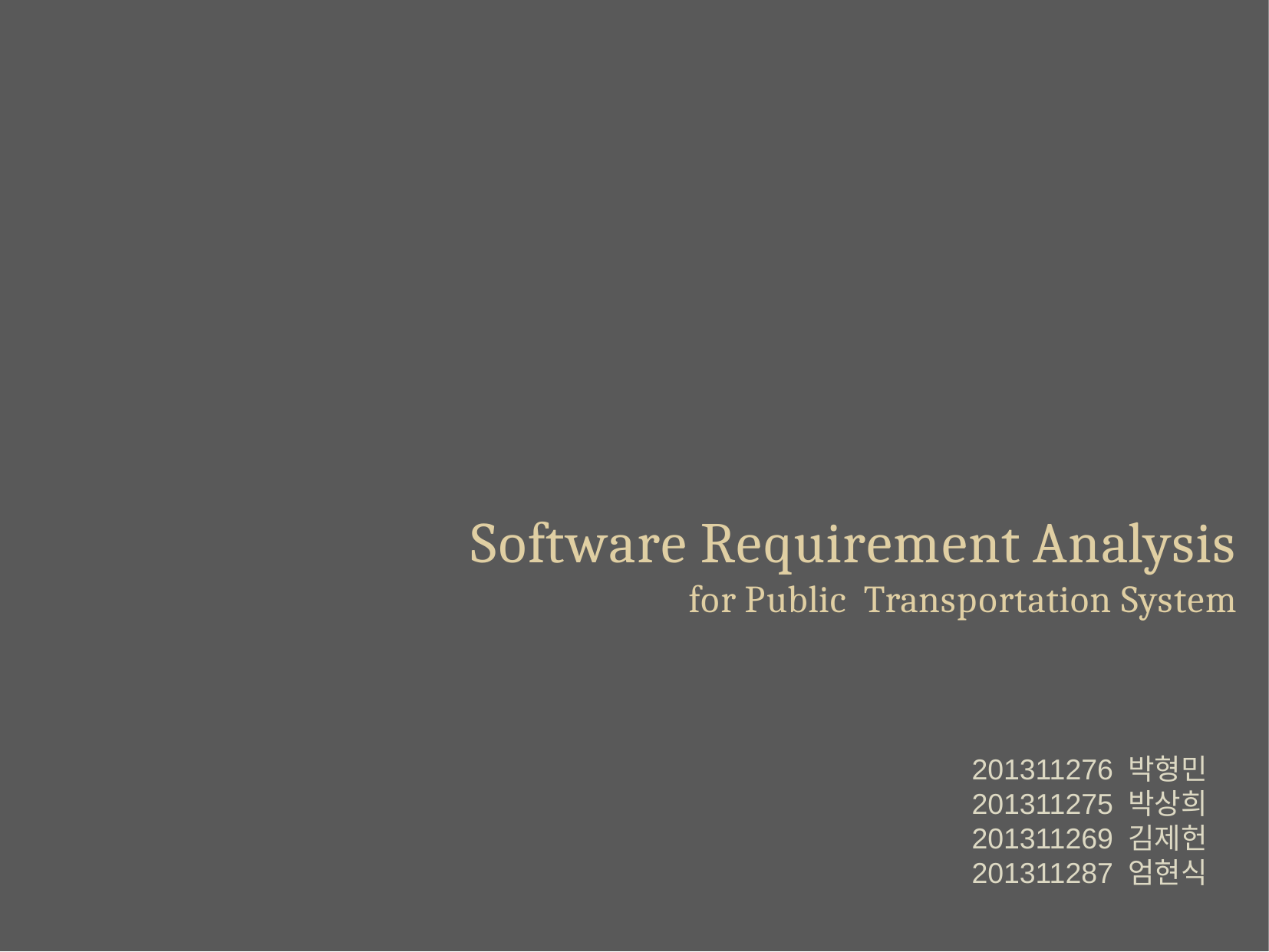

Software Requirement Analysis
for Public  Transportation System
201311276 박형민
201311275 박상희
201311269 김제헌
201311287 엄현식